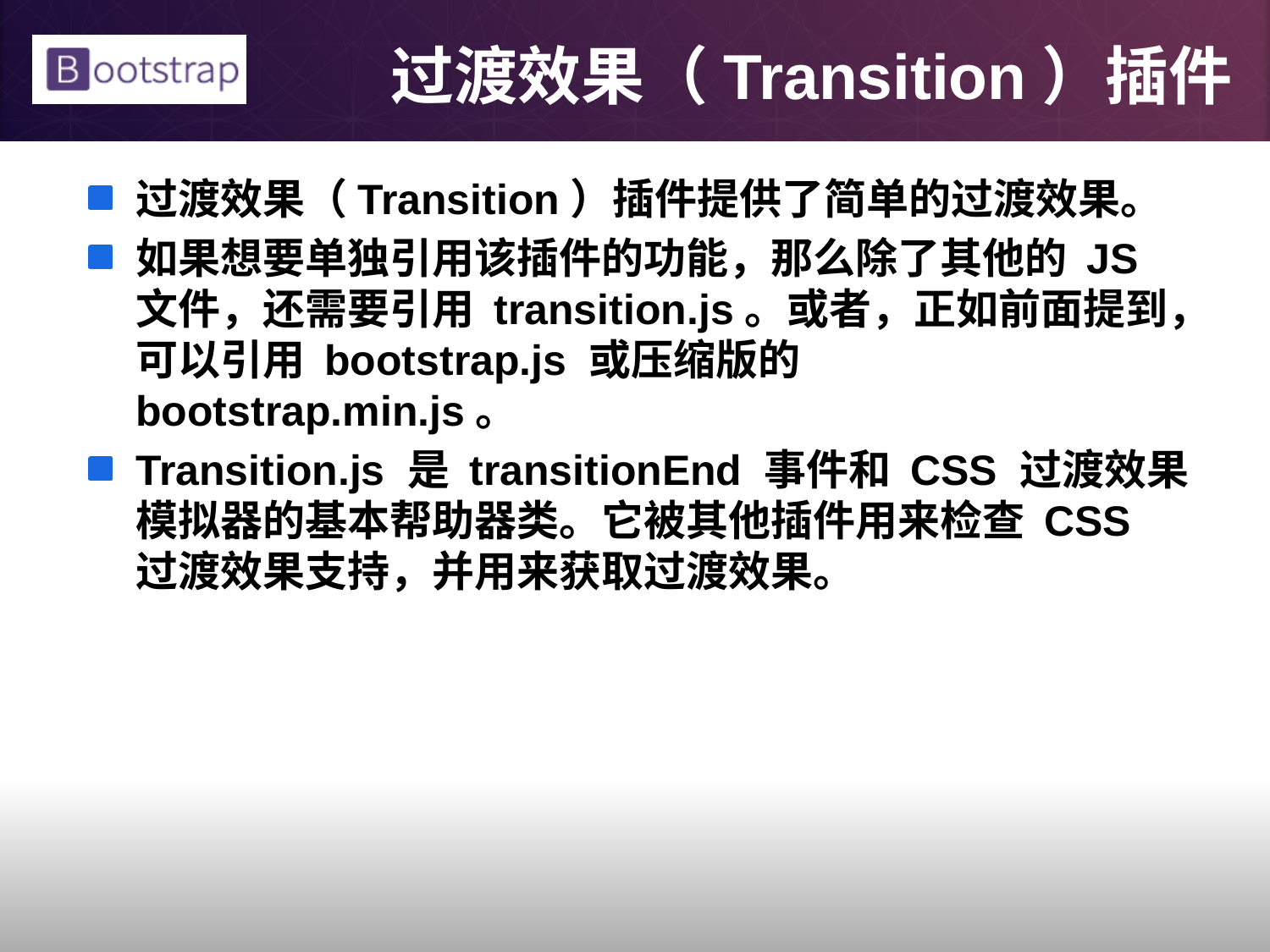

# 过渡效果（Transition）插件
过渡效果（Transition）插件提供了简单的过渡效果。
如果想要单独引用该插件的功能，那么除了其他的 JS 文件，还需要引用 transition.js。或者，正如前面提到，可以引用 bootstrap.js 或压缩版的 bootstrap.min.js。
Transition.js 是 transitionEnd 事件和 CSS 过渡效果模拟器的基本帮助器类。它被其他插件用来检查 CSS 过渡效果支持，并用来获取过渡效果。